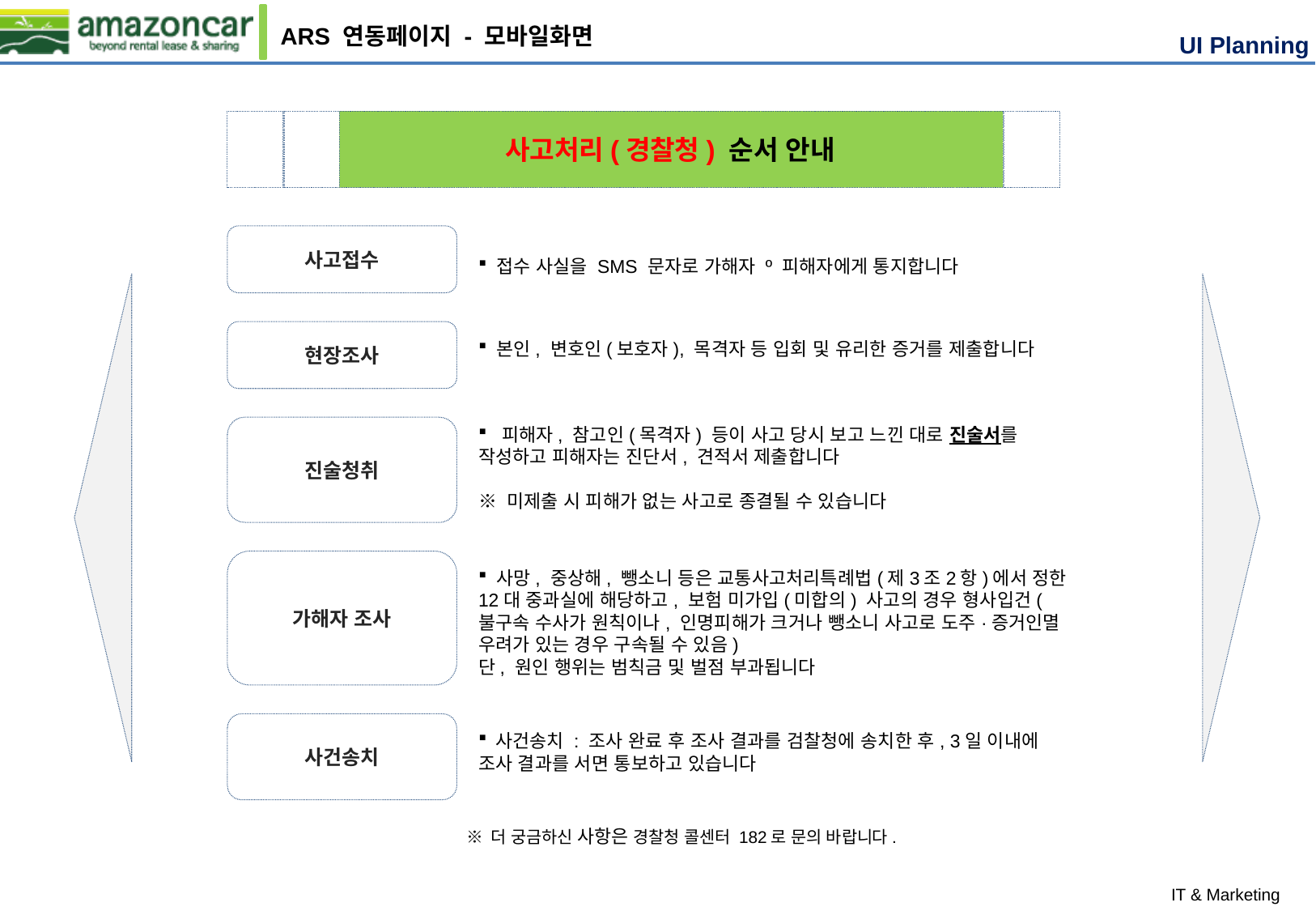

ARS 연동페이지 - 모바일화면

사고처리(경찰청) 순서 안내

사고접수
 접수 사실을 SMS 문자로 가해자 º 피해자에게 통지합니다
현장조사
 본인, 변호인(보호자), 목격자 등 입회 및 유리한 증거를 제출합니다
진술청취
  피해자, 참고인(목격자) 등이 사고 당시 보고 느낀 대로 진술서를 작성하고 피해자는 진단서, 견적서 제출합니다
※ 미제출 시 피해가 없는 사고로 종결될 수 있습니다

가해자 조사
 사망, 중상해, 뺑소니 등은 교통사고처리특례법(제3조2항)에서 정한 12대 중과실에 해당하고, 보험 미가입(미합의) 사고의 경우 형사입건(불구속 수사가 원칙이나, 인명피해가 크거나 뺑소니 사고로 도주·증거인멸 우려가 있는 경우 구속될 수 있음)
단, 원인 행위는 범칙금 및 벌점 부과됩니다
사건송치
 사건송치 : 조사 완료 후 조사 결과를 검찰청에 송치한 후, 3일 이내에 조사 결과를 서면 통보하고 있습니다
※ 더 궁금하신 사항은 경찰청 콜센터 182로 문의 바랍니다.